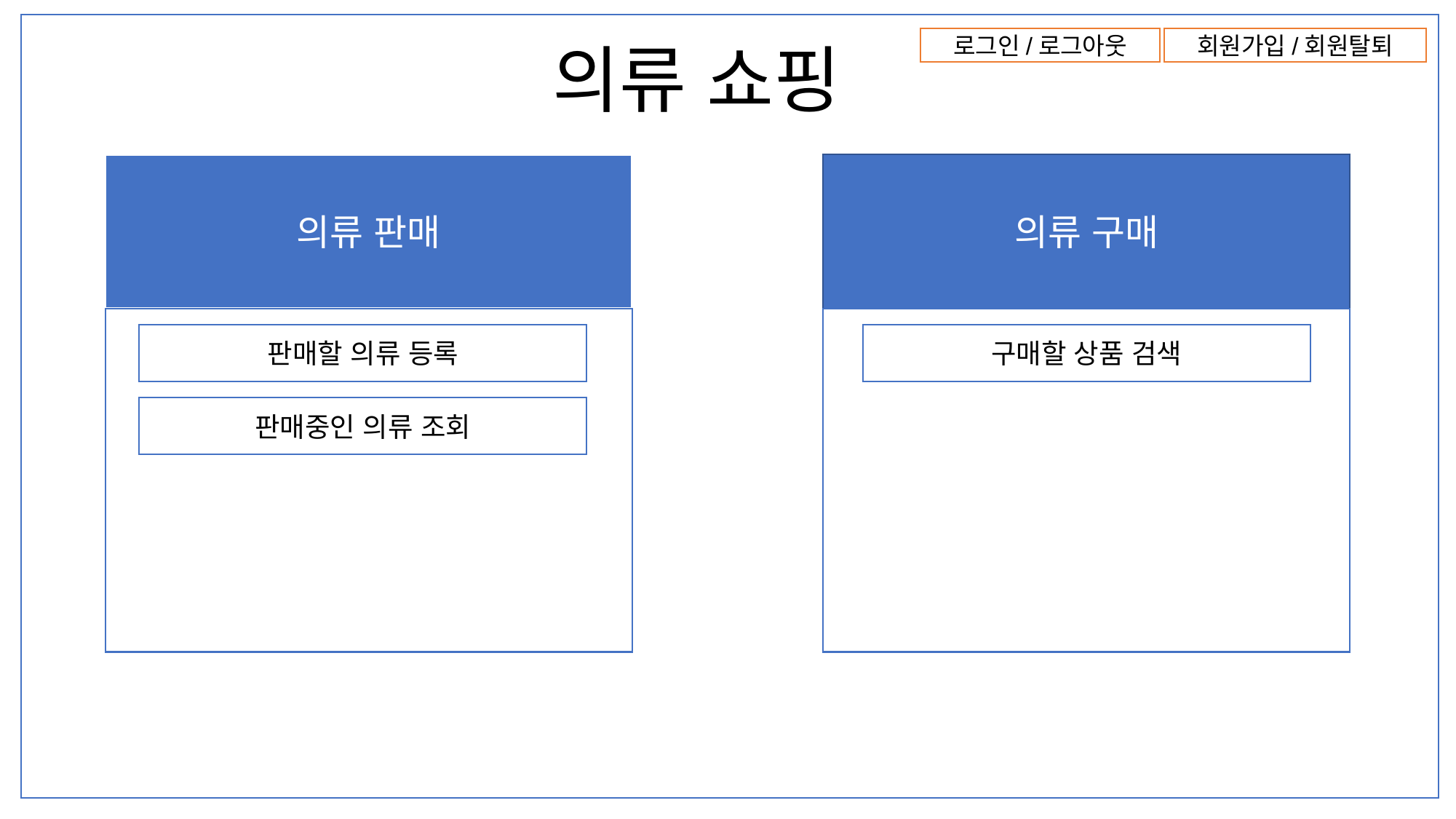

의류 쇼핑
로그인/로그아웃
회원가입/회원탈퇴
의류 판매
의류 구매

판매할 의류 등록
구매할 상품 검색
판매중인 의류 조회